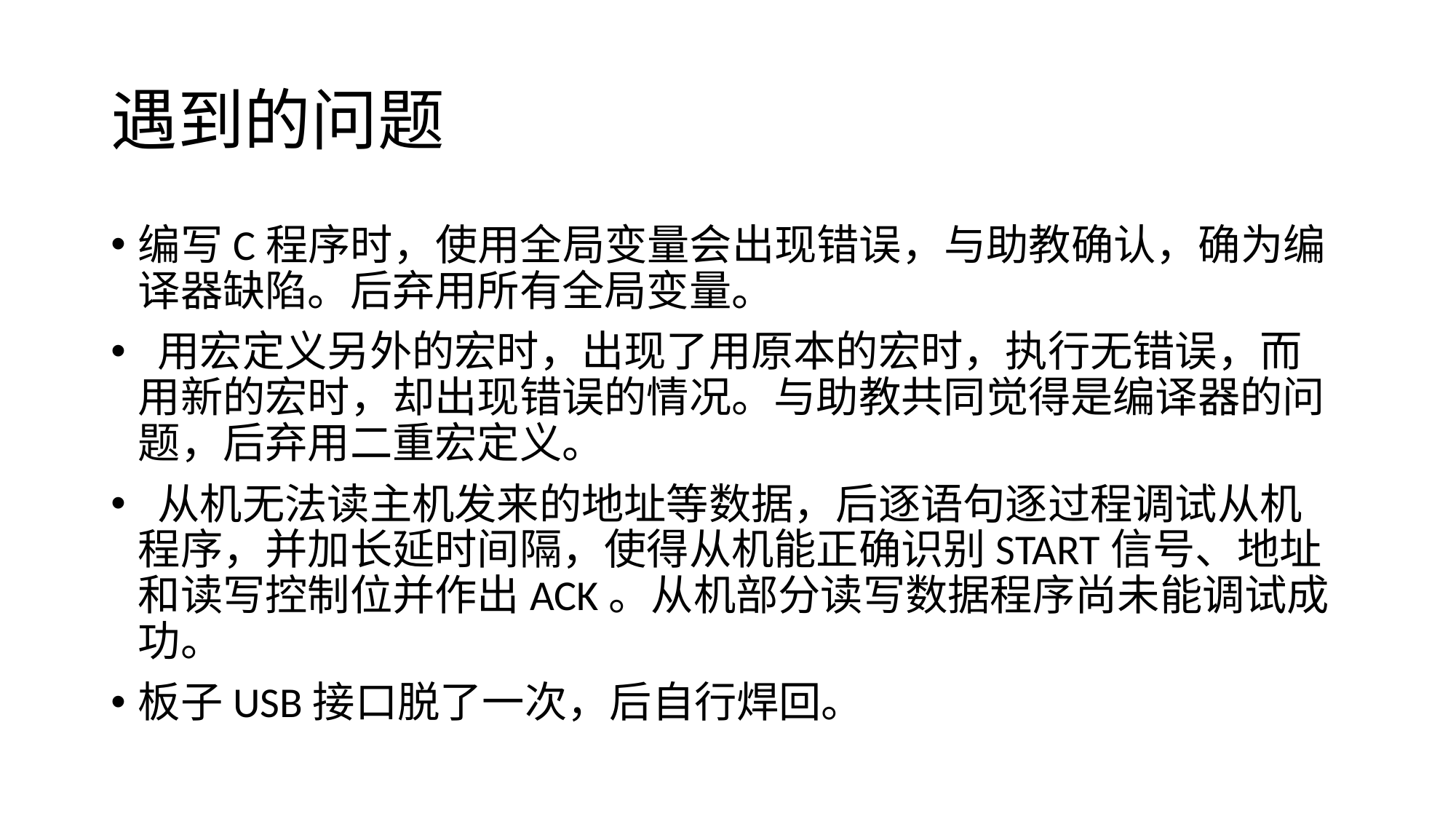

# 遇到的问题
编写C程序时，使用全局变量会出现错误，与助教确认，确为编译器缺陷。后弃用所有全局变量。
 用宏定义另外的宏时，出现了用原本的宏时，执行无错误，而用新的宏时，却出现错误的情况。与助教共同觉得是编译器的问题，后弃用二重宏定义。
 从机无法读主机发来的地址等数据，后逐语句逐过程调试从机程序，并加长延时间隔，使得从机能正确识别START信号、地址和读写控制位并作出ACK。从机部分读写数据程序尚未能调试成功。
板子USB接口脱了一次，后自行焊回。